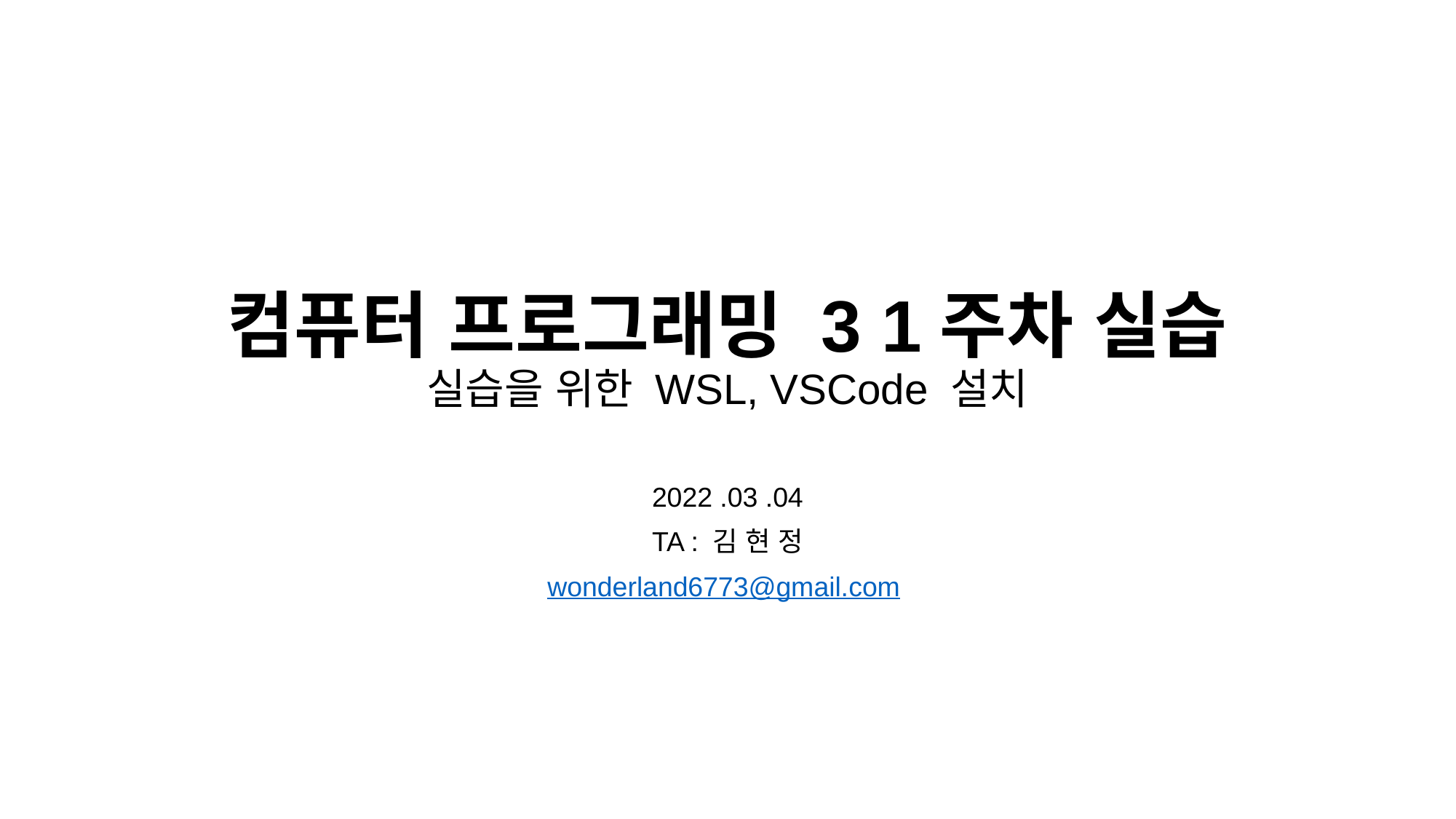

# 컴퓨터 프로그래밍 3 1주차 실습 실습을 위한 WSL, VSCode 설치

2022 .03 .04
TA : 김 현 정
wonderland6773@gmail.com